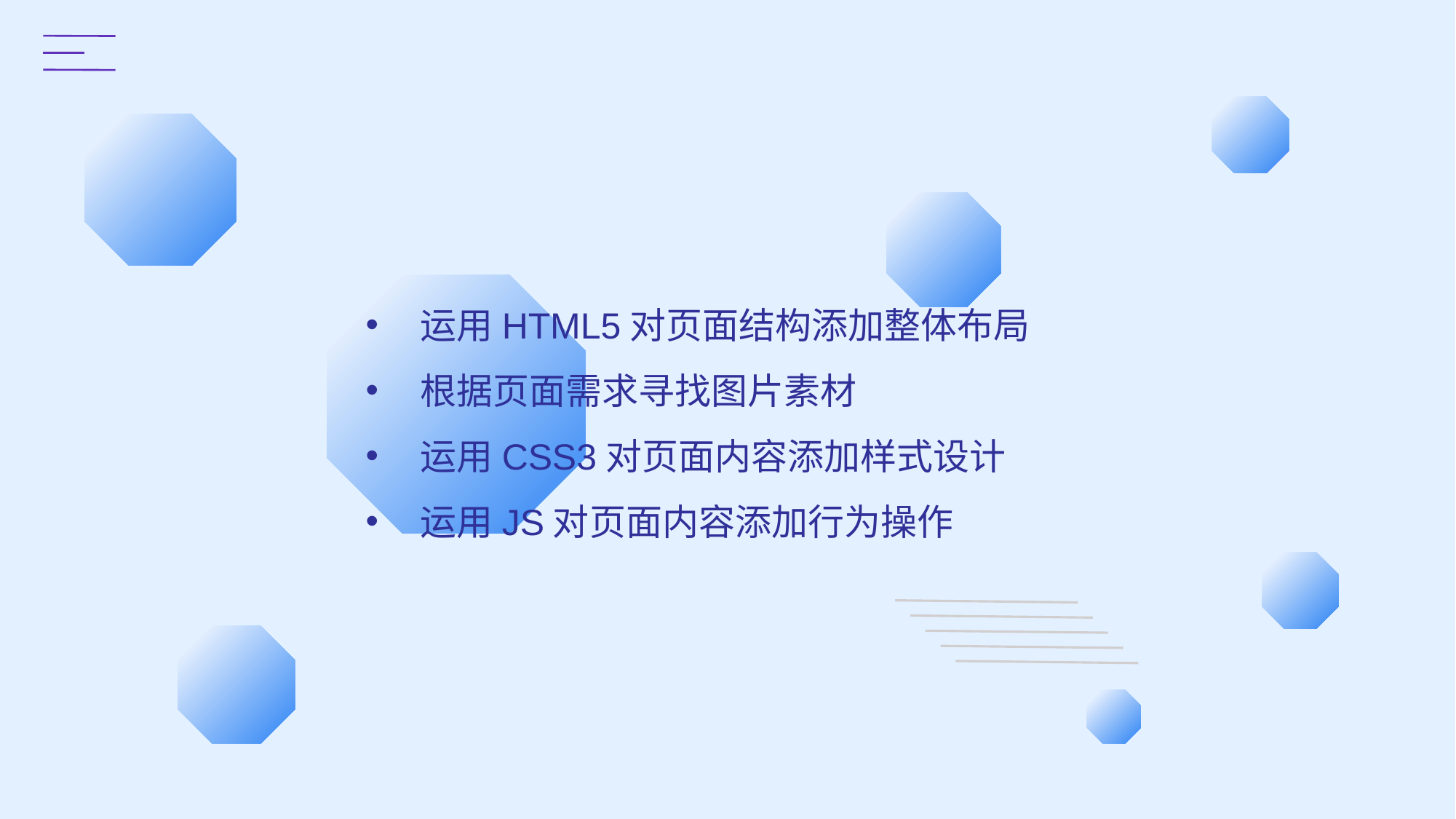

运用HTML5对页面结构添加整体布局
根据页面需求寻找图片素材
运用CSS3对页面内容添加样式设计
运用JS对页面内容添加行为操作